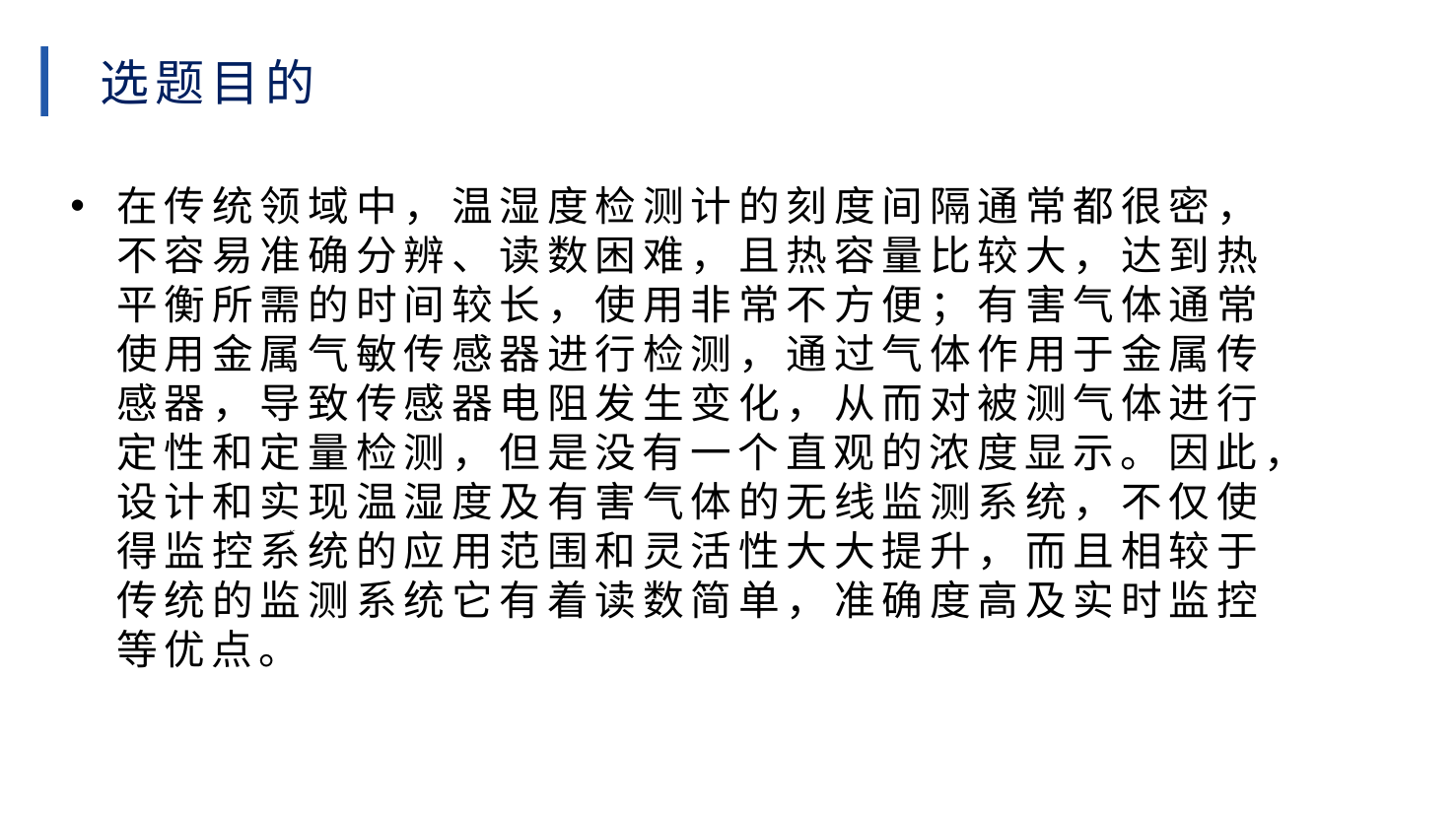

选题目的
在传统领域中，温湿度检测计的刻度间隔通常都很密，不容易准确分辨、读数困难，且热容量比较大，达到热平衡所需的时间较长，使用非常不方便；有害气体通常使用金属气敏传感器进行检测，通过气体作用于金属传感器，导致传感器电阻发生变化，从而对被测气体进行定性和定量检测，但是没有一个直观的浓度显示。因此，设计和实现温湿度及有害气体的无线监测系统，不仅使得监控系统的应用范围和灵活性大大提升，而且相较于传统的监测系统它有着读数简单，准确度高及实时监控等优点。